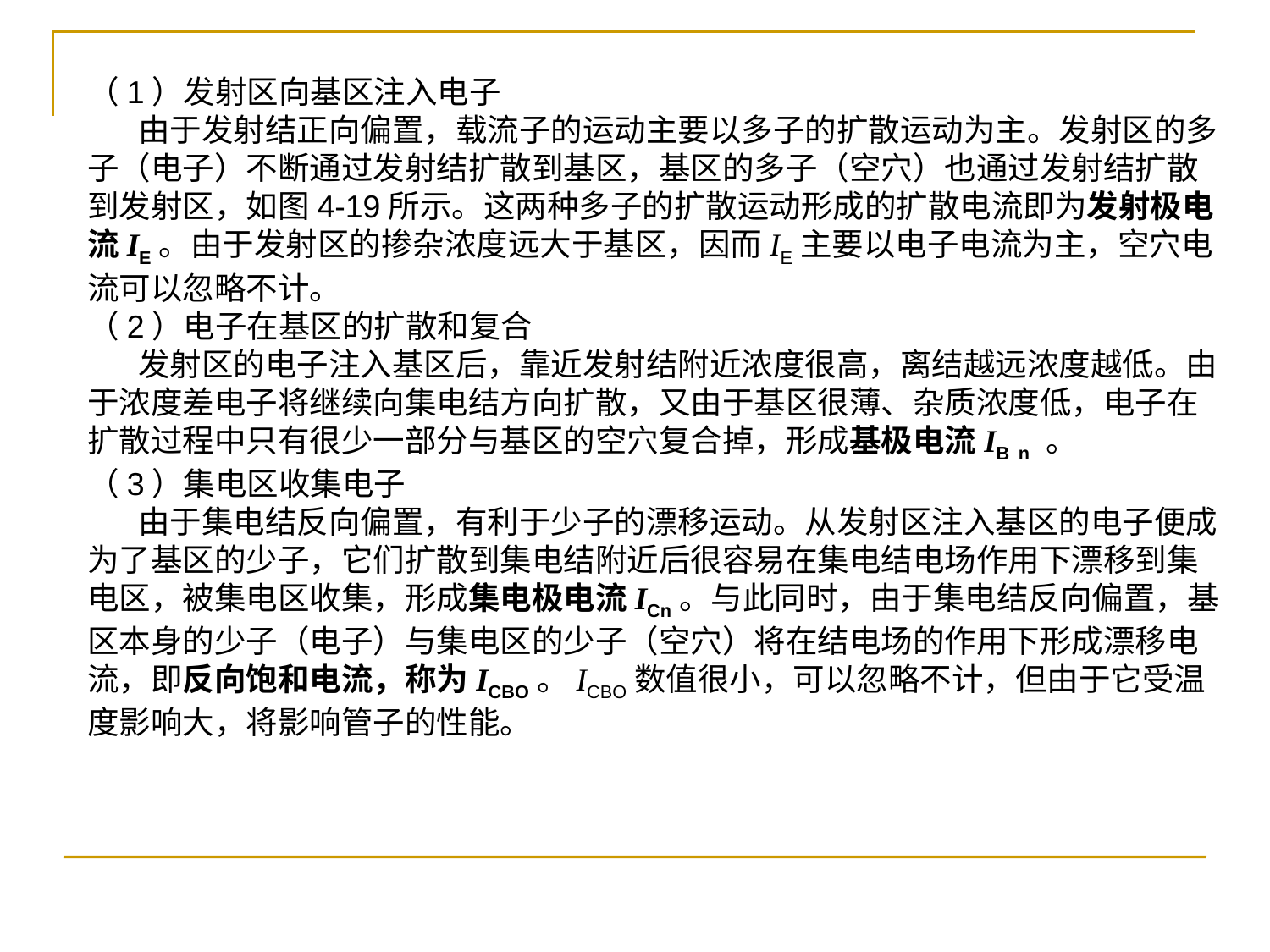

（1）发射区向基区注入电子
      由于发射结正向偏置，载流子的运动主要以多子的扩散运动为主。发射区的多子（电子）不断通过发射结扩散到基区，基区的多子（空穴）也通过发射结扩散到发射区，如图4-19所示。这两种多子的扩散运动形成的扩散电流即为发射极电流IE。由于发射区的掺杂浓度远大于基区，因而IE主要以电子电流为主，空穴电流可以忽略不计。
（2）电子在基区的扩散和复合
      发射区的电子注入基区后，靠近发射结附近浓度很高，离结越远浓度越低。由于浓度差电子将继续向集电结方向扩散，又由于基区很薄、杂质浓度低，电子在扩散过程中只有很少一部分与基区的空穴复合掉，形成基极电流IB n 。
（3）集电区收集电子
      由于集电结反向偏置，有利于少子的漂移运动。从发射区注入基区的电子便成为了基区的少子，它们扩散到集电结附近后很容易在集电结电场作用下漂移到集电区，被集电区收集，形成集电极电流ICn。与此同时，由于集电结反向偏置，基区本身的少子（电子）与集电区的少子（空穴）将在结电场的作用下形成漂移电流，即反向饱和电流，称为ICBO。ICBO数值很小，可以忽略不计，但由于它受温度影响大，将影响管子的性能。